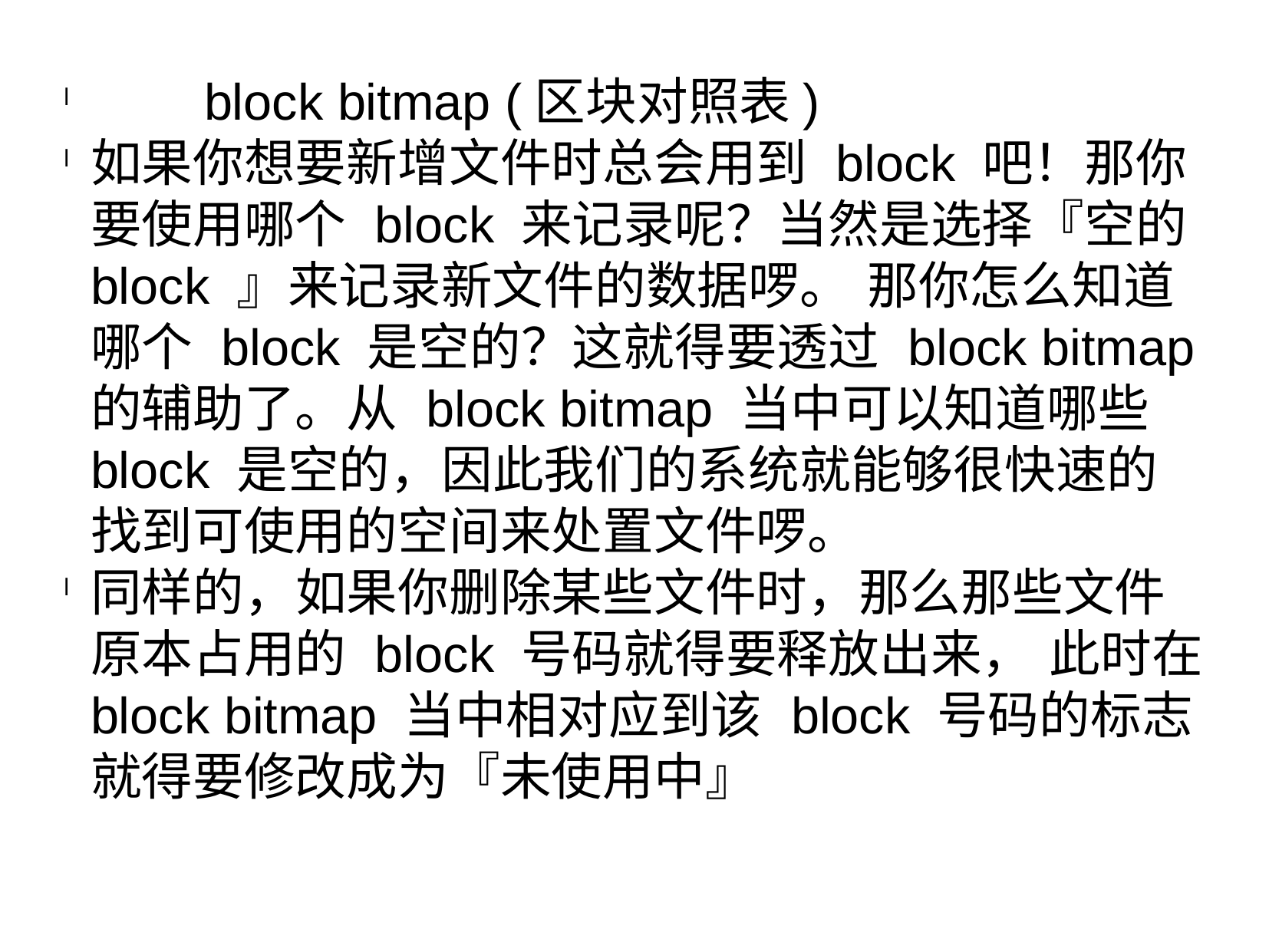

block bitmap (区块对照表)
如果你想要新增文件时总会用到 block 吧！那你要使用哪个 block 来记录呢？当然是选择『空的 block 』来记录新文件的数据啰。 那你怎么知道哪个 block 是空的？这就得要透过 block bitmap 的辅助了。从 block bitmap 当中可以知道哪些 block 是空的，因此我们的系统就能够很快速的找到可使用的空间来处置文件啰。
同样的，如果你删除某些文件时，那么那些文件原本占用的 block 号码就得要释放出来， 此时在 block bitmap 当中相对应到该 block 号码的标志就得要修改成为『未使用中』